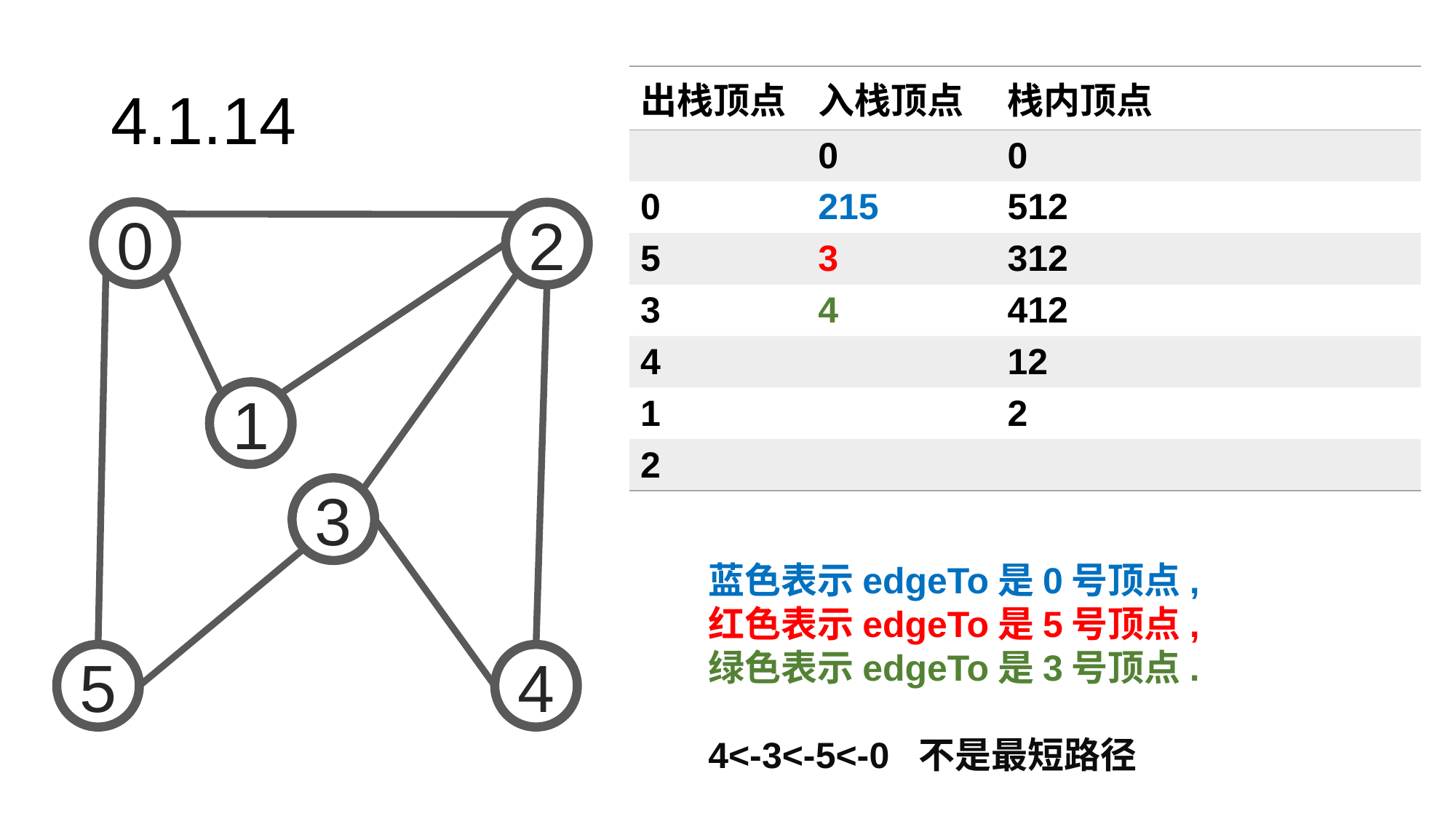

# 4.1.14
| 出栈顶点 | 入栈顶点 | 栈内顶点 |
| --- | --- | --- |
|  | 0 | 0 |
| 0 | 215 | 512 |
| 5 | 3 | 312 |
| 3 | 4 | 412 |
| 4 |  | 12 |
| 1 |  | 2 |
| 2 |  |  |
0
2
1
3
蓝色表示edgeTo是0号顶点,
红色表示edgeTo是5号顶点,
绿色表示edgeTo是3号顶点.

4<-3<-5<-0  不是最短路径
5
4